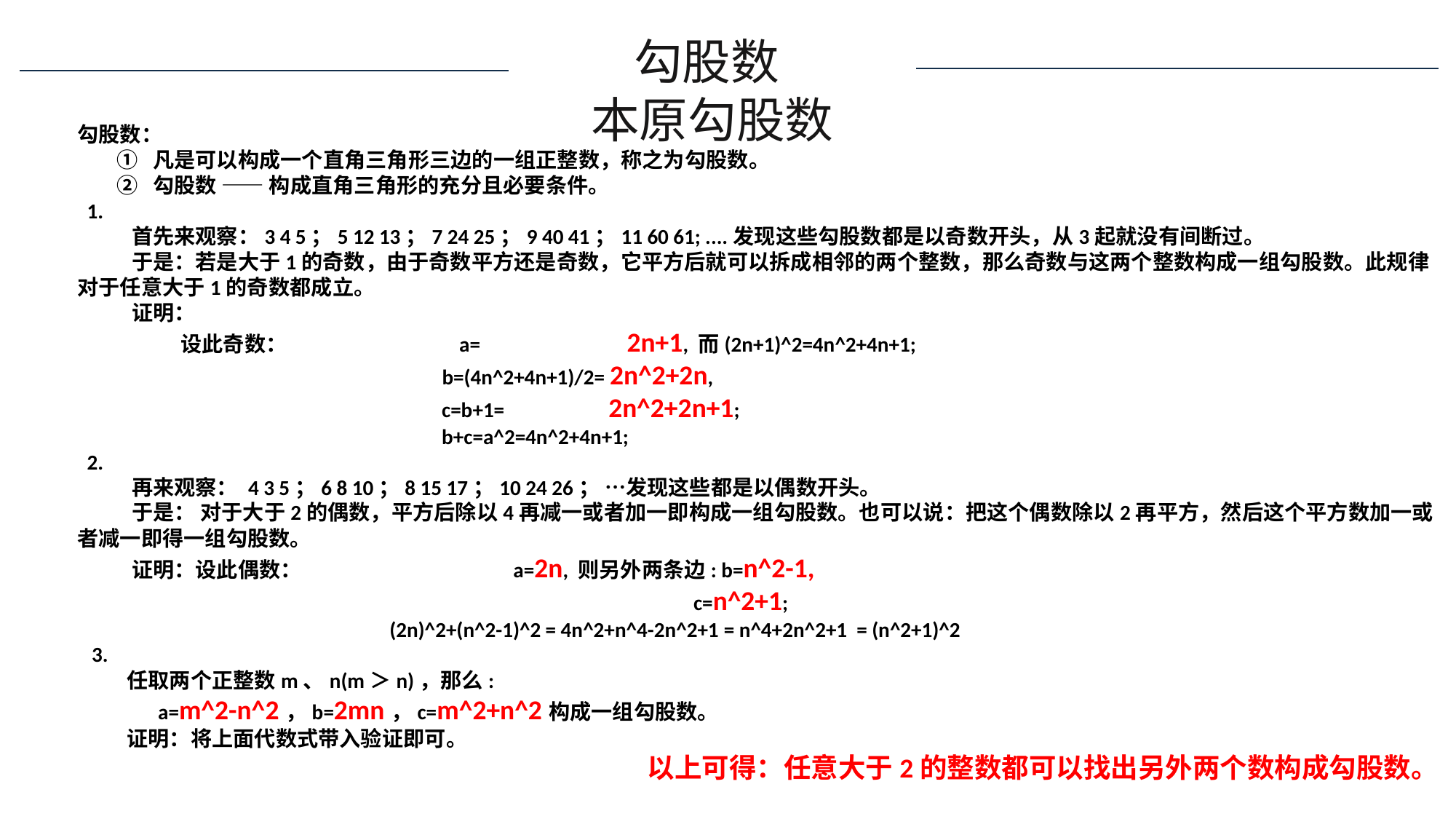

勾股数
本原勾股数

勾股数：
        ①  凡是可以构成一个直角三角形三边的一组正整数，称之为勾股数。
        ②  勾股数 —— 构成直角三角形的充分且必要条件。
  1.
          首先来观察：3 4 5；5 12 13；7 24 25；9 40 41；11 60 61; ....发现这些勾股数都是以奇数开头，从3起就没有间断过。
          于是：若是大于1的奇数，由于奇数平方还是奇数，它平方后就可以拆成相邻的两个整数，那么奇数与这两个整数构成一组勾股数。此规律对于任意大于1的奇数都成立。
          证明：
                    设此奇数：                                  a=                               2n+1, 而(2n+1)^2=4n^2+4n+1;
	                                                      b=(4n^2+4n+1)/2= 2n^2+2n,
                                                                             c=b+1=                      2n^2+2n+1;
                                                                             b+c=a^2=4n^2+4n+1;
  2.
          再来观察： 4 3 5；6 8 10；8 15 17；10 24 26； …发现这些都是以偶数开头。
          于是： 对于大于2的偶数，平方后除以4再减一或者加一即构成一组勾股数。也可以说：把这个偶数除以2再平方，然后这个平方数加一或者减一即得一组勾股数。
          证明：设此偶数：                                          a=2n, 则另外两条边: b=n^2-1,
			                                                             c=n^2+1;
                                                                  (2n)^2+(n^2-1)^2 = 4n^2+n^4-2n^2+1 = n^4+2n^2+1  = (n^2+1)^2
   3.
         任取两个正整数m、n(m＞n)，那么:
                 a=m^2-n^2，b=2mn，c=m^2+n^2构成一组勾股数。
         证明：将上面代数式带入验证即可。
                                                                                                                   以上可得：任意大于2的整数都可以找出另外两个数构成勾股数。